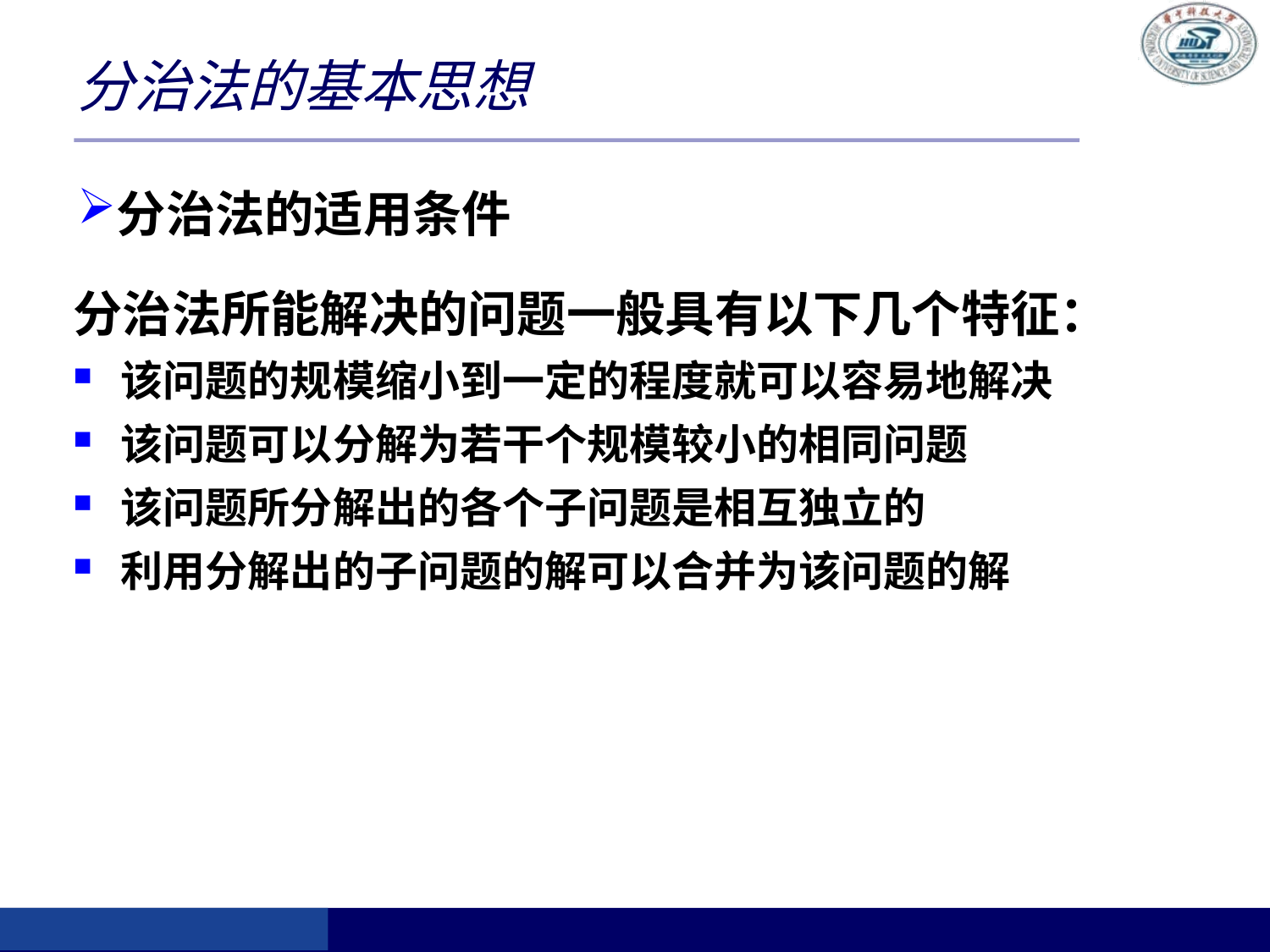

分治法的基本思想
分治法的适用条件
分治法所能解决的问题一般具有以下几个特征：
该问题的规模缩小到一定的程度就可以容易地解决
该问题可以分解为若干个规模较小的相同问题
该问题所分解出的各个子问题是相互独立的
利用分解出的子问题的解可以合并为该问题的解